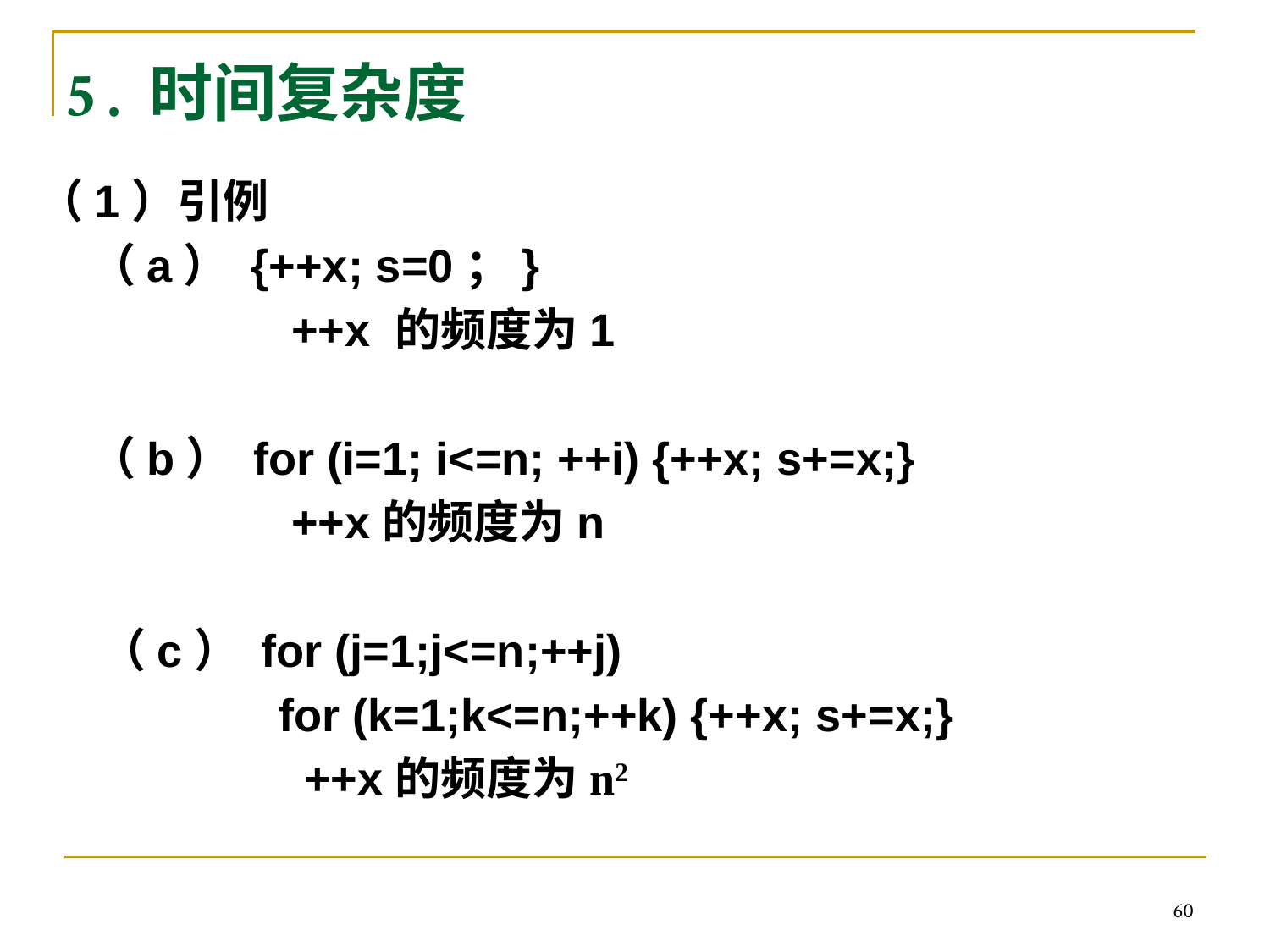

# 5 . 时间复杂度
（1）引例
    （a） {++x; s=0；}
                    ++x 的频度为1

    （b） for (i=1; i<=n; ++i) {++x; s+=x;}
                    ++x的频度为n

     （c） for (j=1;j<=n;++j)
                   for (k=1;k<=n;++k) {++x; s+=x;}
                     ++x的频度为n2
60